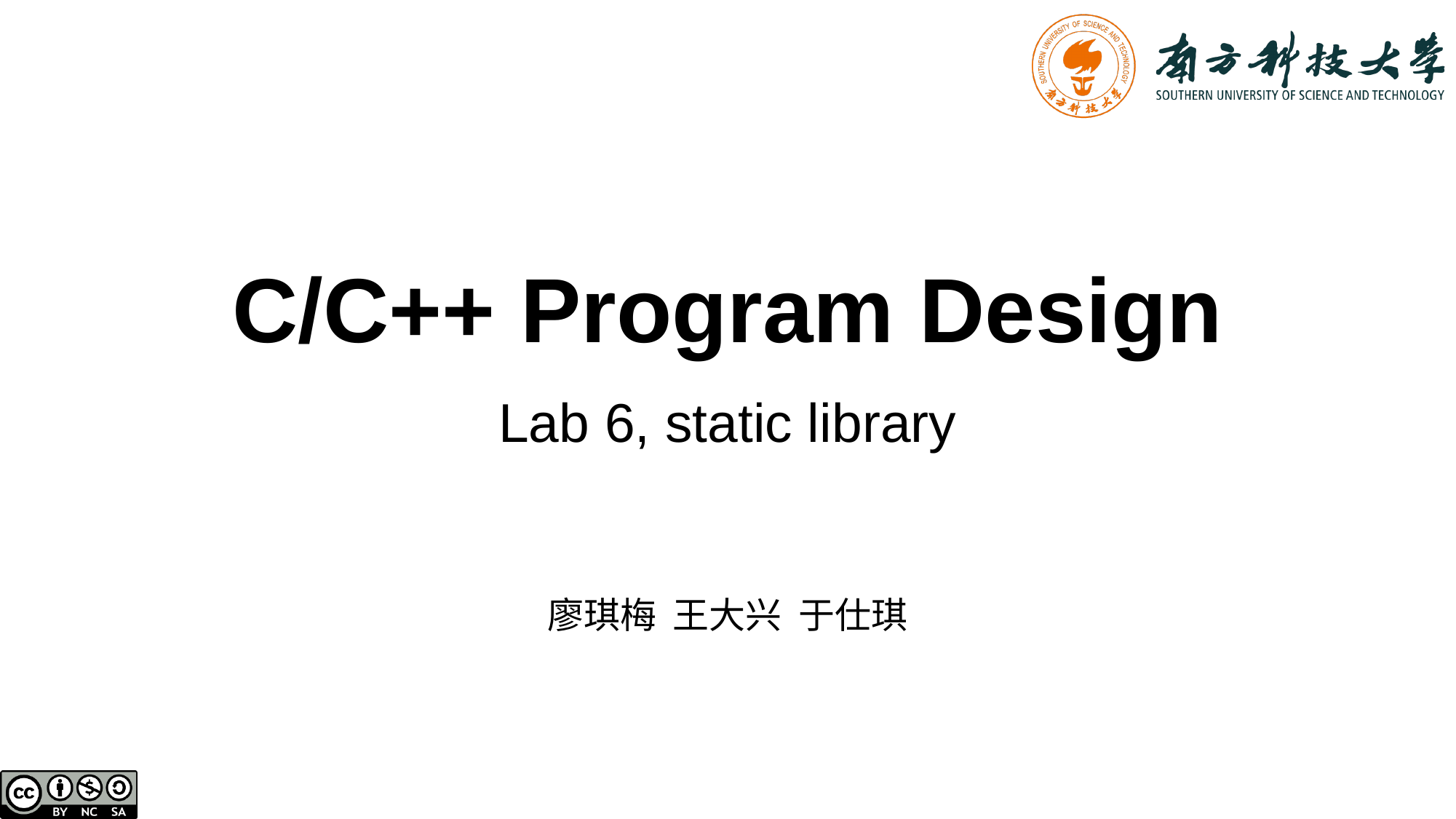

# C/C++ Program Design
Lab 6, static library

廖琪梅  王大兴  于仕琪